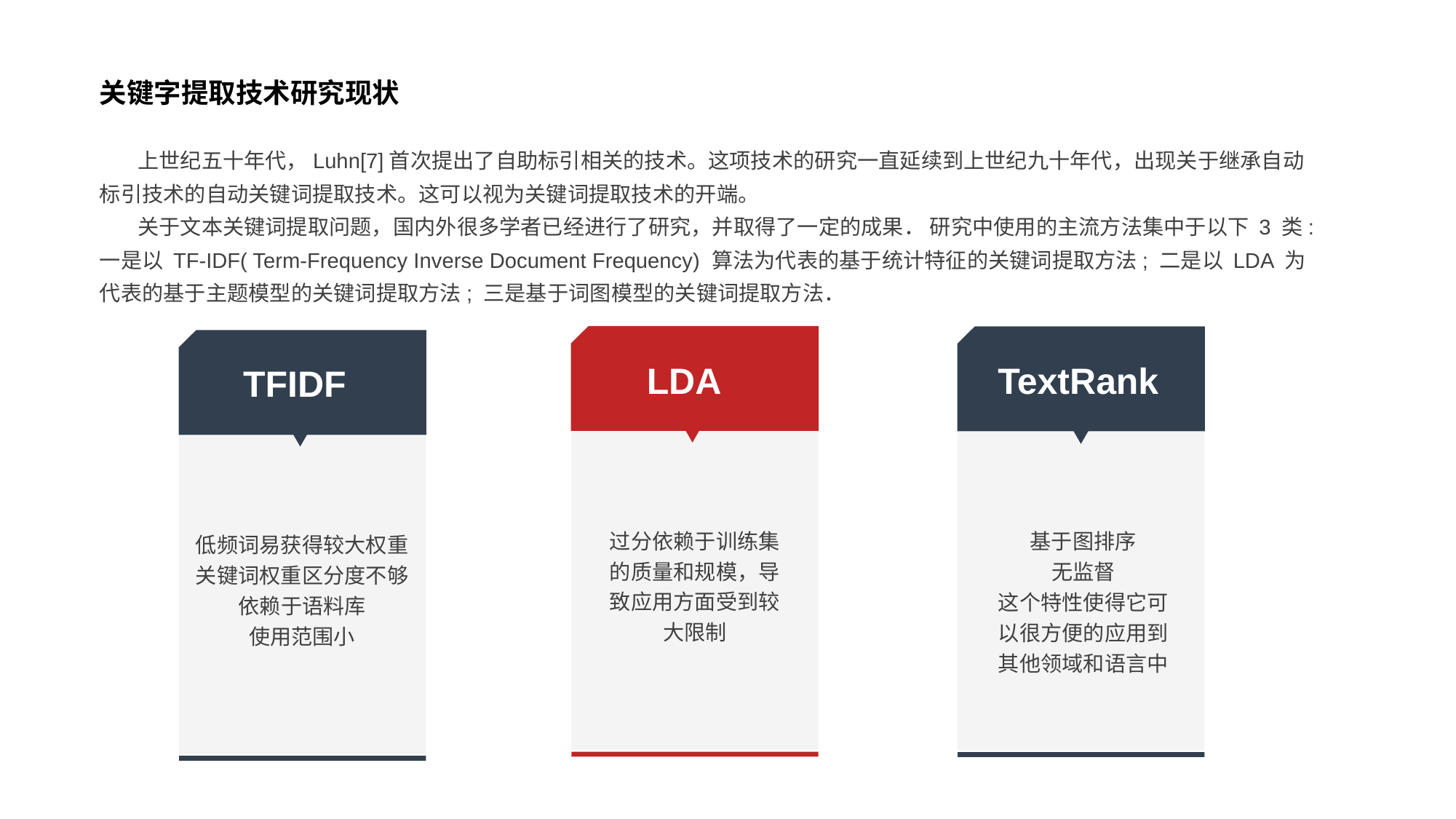

关键字提取技术研究现状
       上世纪五十年代，Luhn[7]首次提出了自助标引相关的技术。这项技术的研究一直延续到上世纪九十年代，出现关于继承自动标引技术的自动关键词提取技术。这可以视为关键词提取技术的开端。
       关于文本关键词提取问题，国内外很多学者已经进行了研究，并取得了一定的成果． 研究中使用的主流方法集中于以下 3 类: 一是以 TF-IDF( Term-Frequency Inverse Document Frequency) 算法为代表的基于统计特征的关键词提取方法; 二是以 LDA 为代表的基于主题模型的关键词提取方法; 三是基于词图模型的关键词提取方法．

LDA
TextRank
TFIDF

过分依赖于训练集的质量和规模，导致应用方面受到较大限制

基于图排序
无监督
这个特性使得它可以很方便的应用到其他领域和语言中
低频词易获得较大权重
关键词权重区分度不够
依赖于语料库
使用范围小